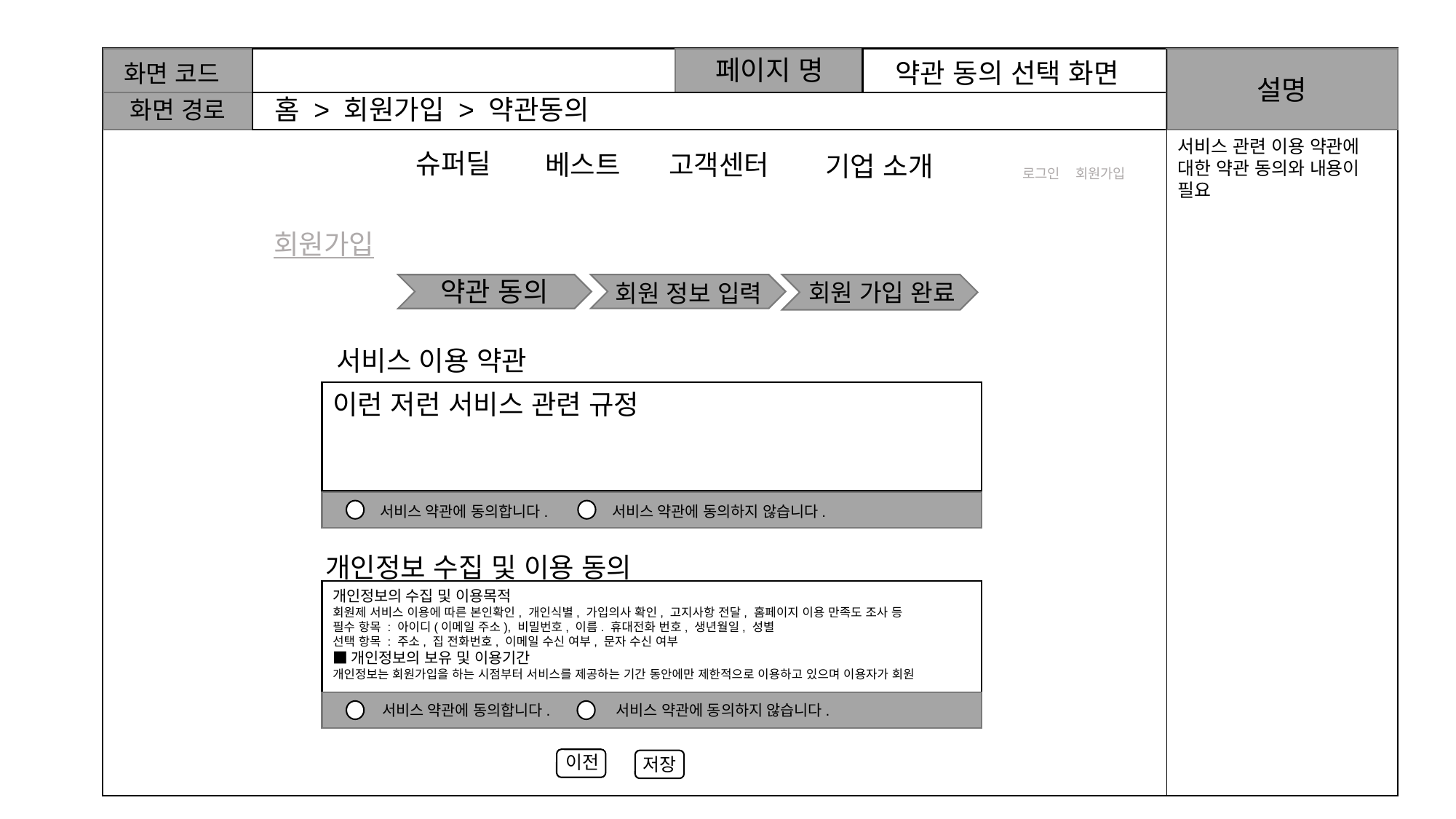

페이지 명

약관 동의 선택 화면
화면 코드
설명
홈 > 회원가입 > 약관동의
화면 경로

서비스 관련 이용 약관에 대한 약관 동의와 내용이 필요
슈퍼딜
베스트
고객센터
기업 소개
로그인    회원가입
회원가입
약관 동의
회원 가입 완료
회원 정보 입력

서비스 이용 약관
이런 저런 서비스 관련 규정

서비스 약관에 동의합니다.
서비스 약관에 동의하지 않습니다.

개인정보 수집 및 이용 동의
개인정보의 수집 및 이용목적
회원제 서비스 이용에 따른 본인확인, 개인식별, 가입의사 확인, 고지사항 전달, 홈페이지 이용 만족도 조사 등
필수 항목 : 아이디(이메일 주소), 비밀번호, 이름. 휴대전화 번호, 생년월일, 성별
선택 항목 : 주소, 집 전화번호, 이메일 수신 여부, 문자 수신 여부
■개인정보의 보유 및 이용기간
개인정보는 회원가입을 하는 시점부터 서비스를 제공하는 기간 동안에만 제한적으로 이용하고 있으며 이용자가 회원

서비스 약관에 동의합니다.
서비스 약관에 동의하지 않습니다.

이전
저장